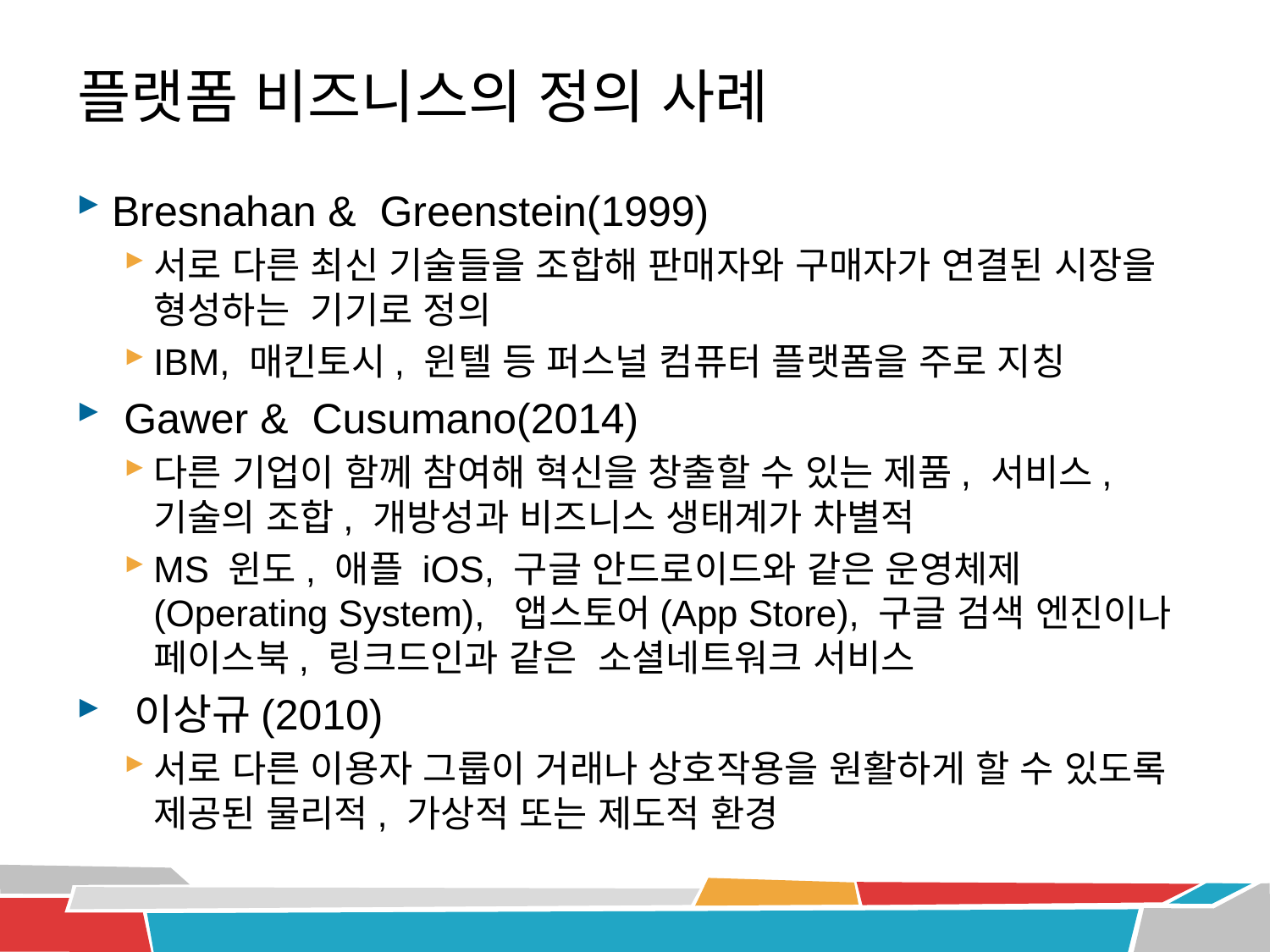

# 플랫폼 비즈니스의 정의 사례
Bresnahan &  Greenstein(1999)
서로 다른 최신 기술들을 조합해 판매자와 구매자가 연결된 시장을 형성하는  기기로 정의
IBM, 매킨토시, 윈텔 등 퍼스널 컴퓨터 플랫폼을 주로 지칭
 Gawer &  Cusumano(2014)
다른 기업이 함께 참여해 혁신을 창출할 수 있는 제품, 서비스, 기술의 조합, 개방성과 비즈니스 생태계가 차별적
MS 윈도, 애플 iOS, 구글 안드로이드와 같은 운영체제(Operating System),  앱스토어(App Store), 구글 검색 엔진이나 페이스북, 링크드인과 같은  소셜네트워크 서비스
 이상규(2010)
서로 다른 이용자 그룹이 거래나 상호작용을 원활하게 할 수 있도록 제공된 물리적, 가상적 또는 제도적 환경